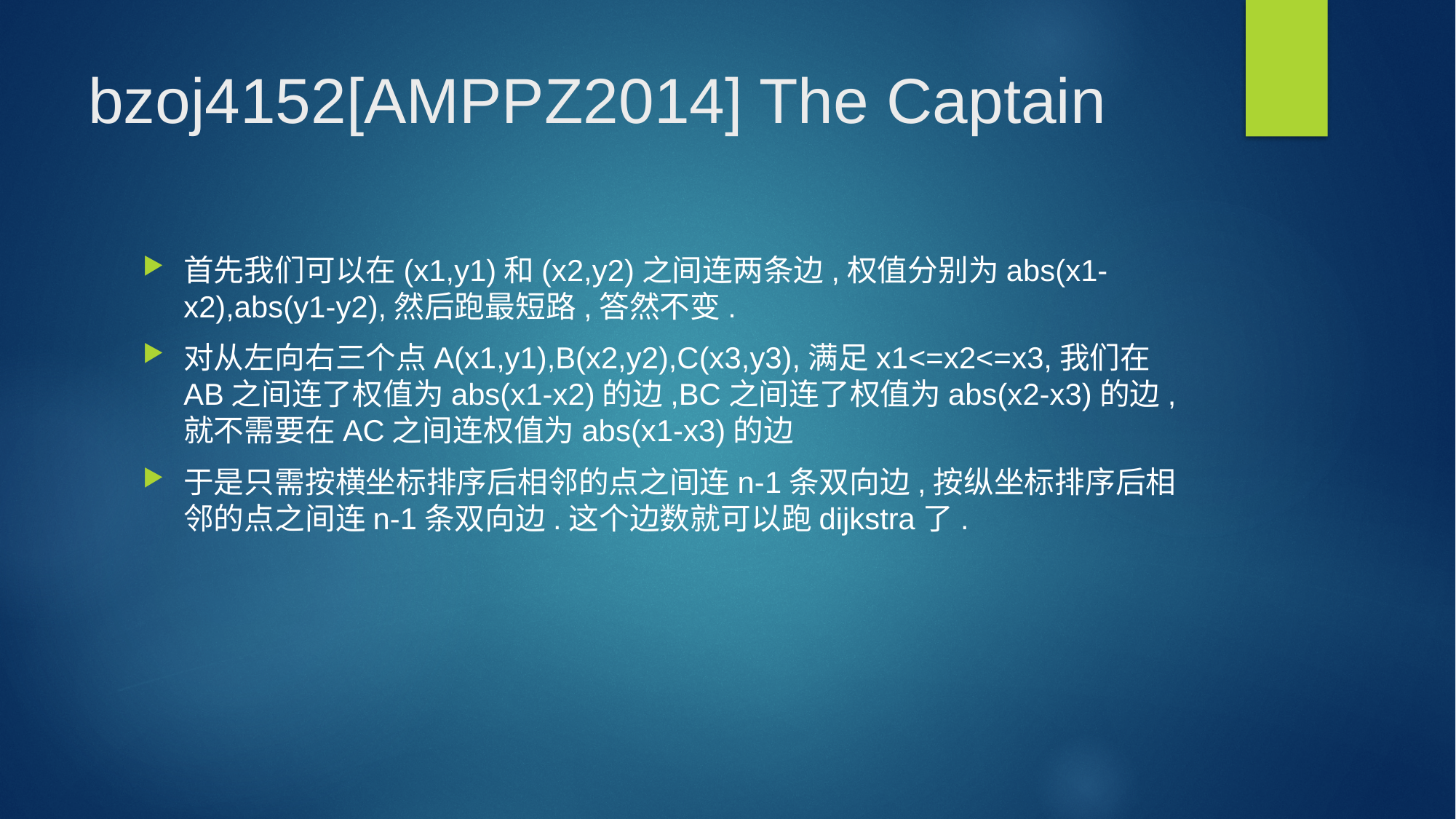

# bzoj4152[AMPPZ2014] The Captain
首先我们可以在(x1,y1)和(x2,y2)之间连两条边,权值分别为abs(x1-x2),abs(y1-y2),然后跑最短路,答然不变.
对从左向右三个点A(x1,y1),B(x2,y2),C(x3,y3),满足x1<=x2<=x3,我们在AB之间连了权值为abs(x1-x2)的边,BC之间连了权值为abs(x2-x3)的边,就不需要在AC之间连权值为abs(x1-x3)的边
于是只需按横坐标排序后相邻的点之间连n-1条双向边,按纵坐标排序后相邻的点之间连n-1条双向边.这个边数就可以跑dijkstra了.